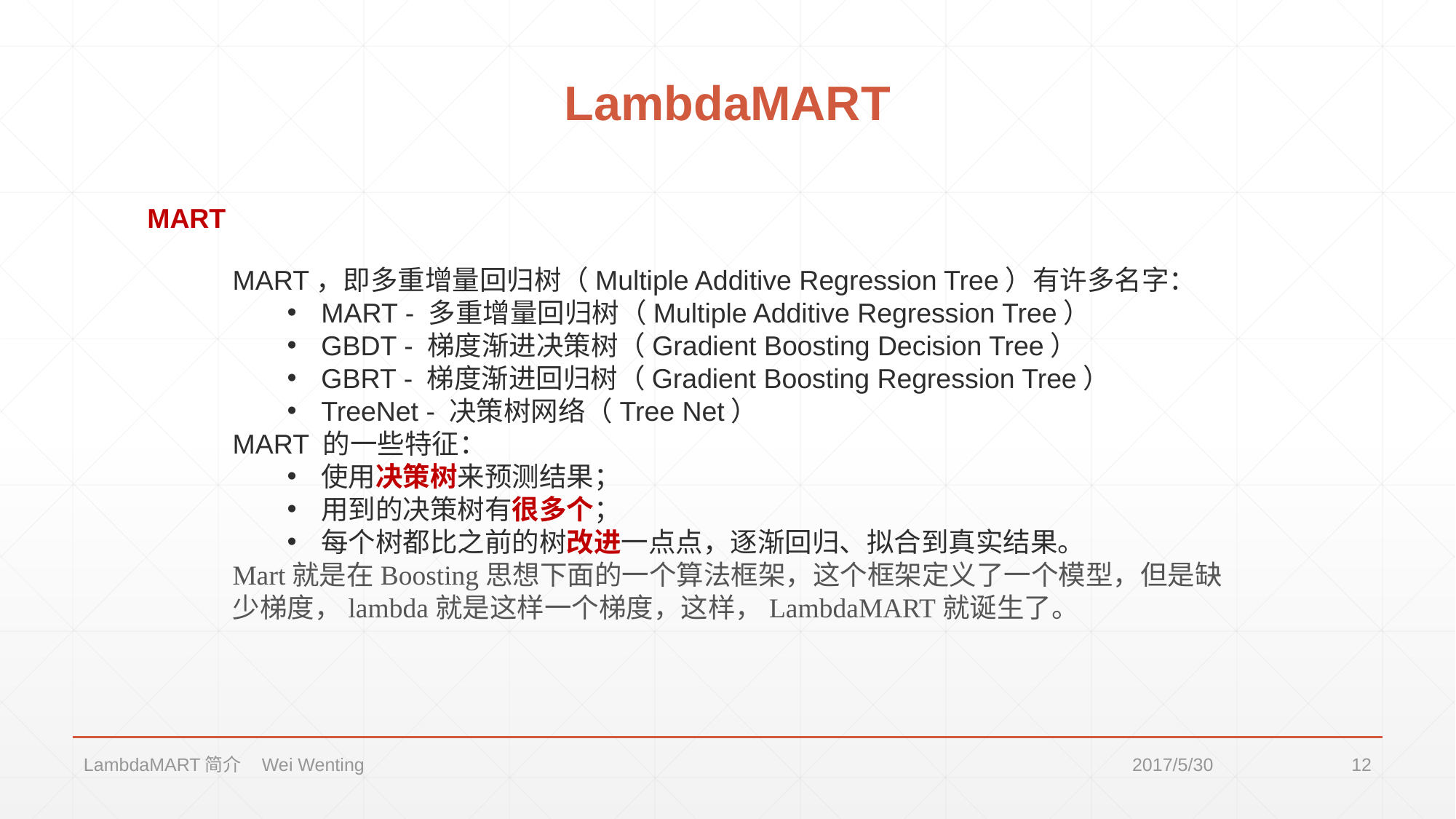

# LambdaMART
MART
MART，即多重增量回归树（Multiple Additive Regression Tree）有许多名字：
MART - 多重增量回归树（Multiple Additive Regression Tree）
GBDT - 梯度渐进决策树（Gradient Boosting Decision Tree）
GBRT - 梯度渐进回归树（Gradient Boosting Regression Tree）
TreeNet - 决策树网络（Tree Net）
MART 的一些特征：
使用决策树来预测结果；
用到的决策树有很多个；
每个树都比之前的树改进一点点，逐渐回归、拟合到真实结果。
Mart就是在Boosting思想下面的一个算法框架，这个框架定义了一个模型，但是缺少梯度，lambda就是这样一个梯度，这样，LambdaMART就诞生了。
LambdaMART简介    Wei Wenting
2017/5/30
12